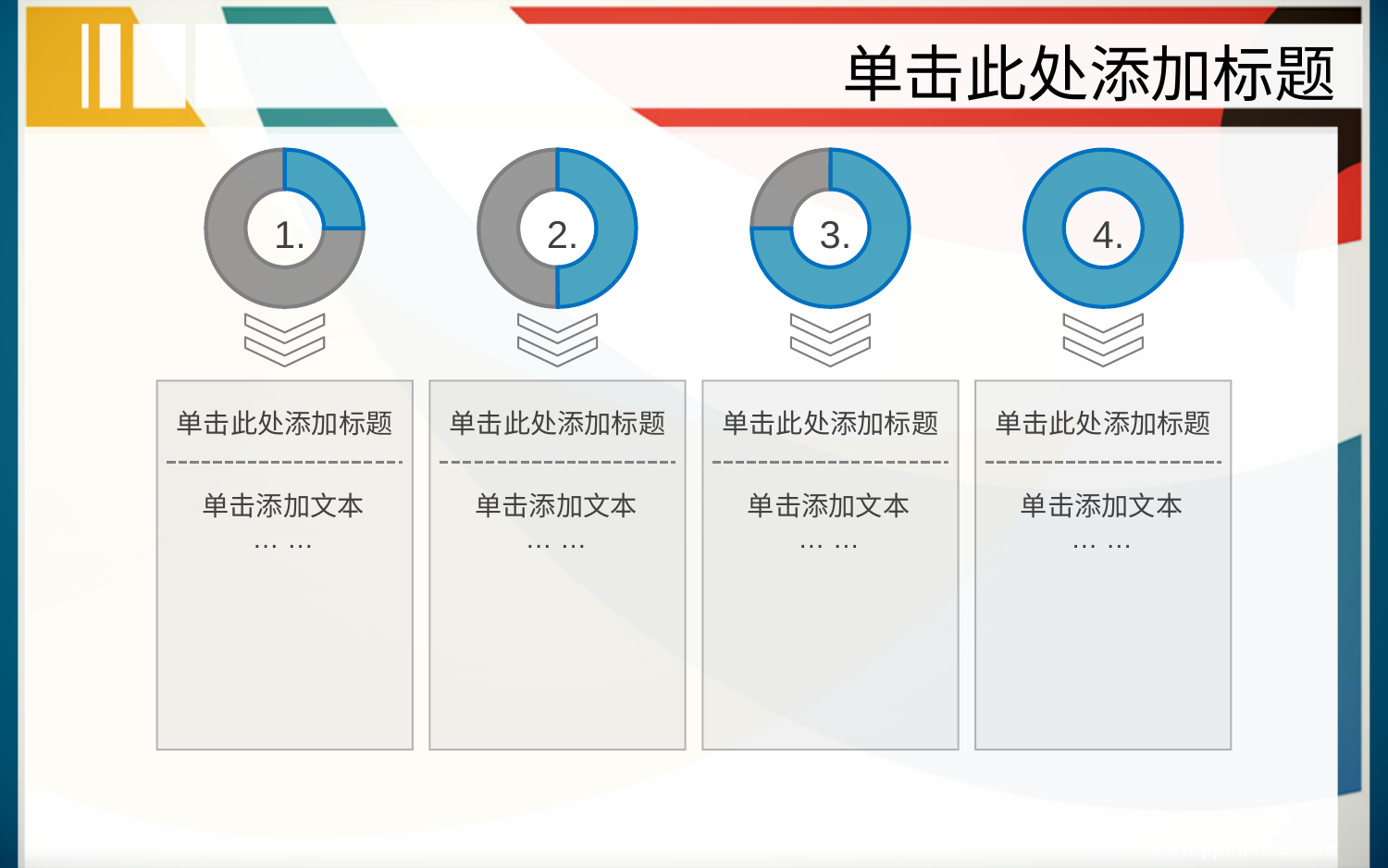

单击此处添加标题

1.
2.
3.
4.

单击此处添加标题
单击此处添加标题
单击此处添加标题
单击此处添加标题
单击添加文本
… …
单击添加文本
… …
单击添加文本
… …
单击添加文本
… …
www.ppthi-hoo.com